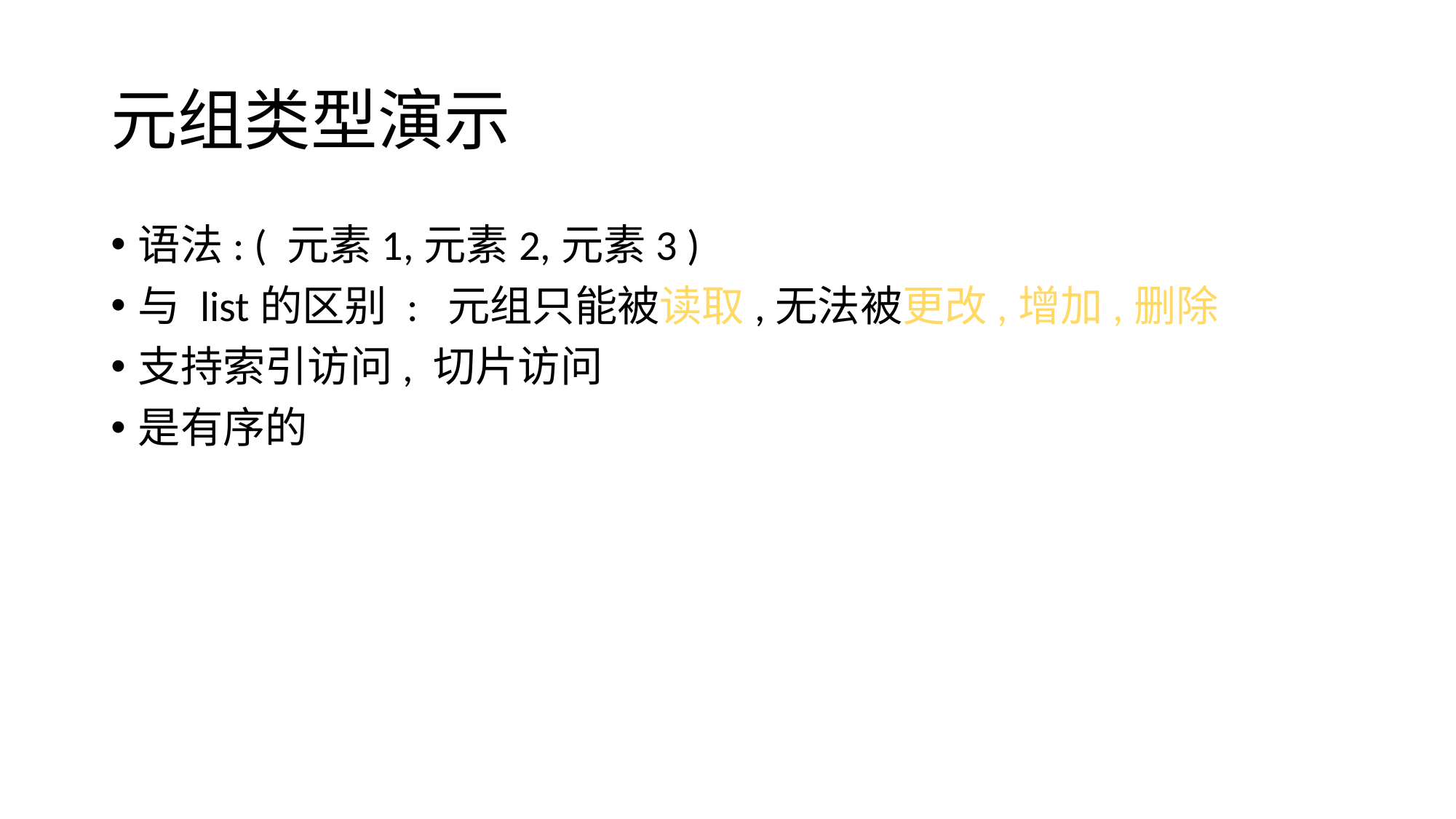

# 元组类型演示
语法: ( 元素1,元素2,元素3 )
与 list的区别 :  元组只能被读取,无法被更改,增加,删除
支持索引访问, 切片访问
是有序的